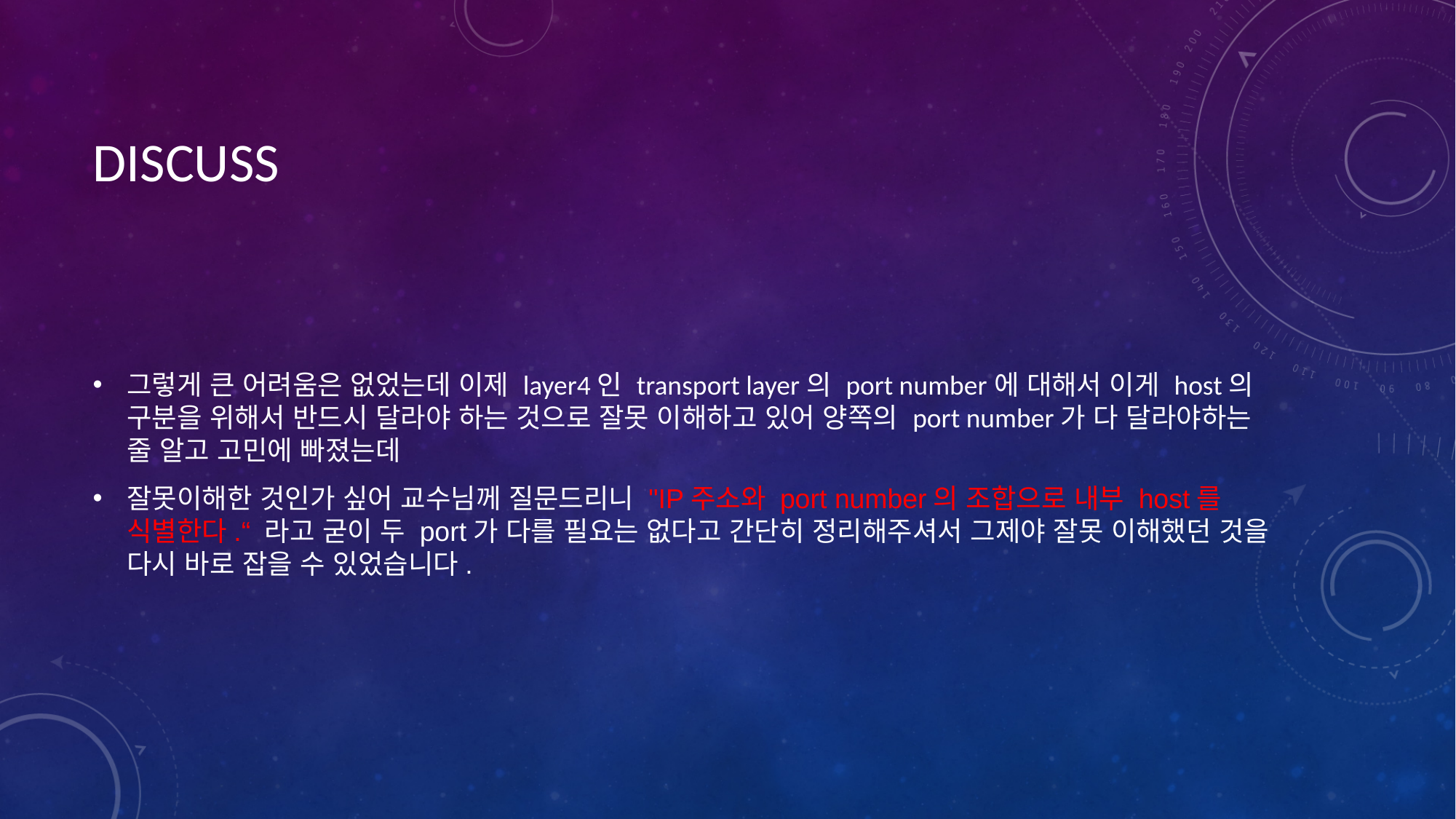

# discuss
그렇게 큰 어려움은 없었는데 이제 layer4인 transport layer의 port number에 대해서 이게 host의 구분을 위해서 반드시 달라야 하는 것으로 잘못 이해하고 있어 양쪽의 port number가 다 달라야하는 줄 알고 고민에 빠졌는데
잘못이해한 것인가 싶어 교수님께 질문드리니 "IP주소와 port number의 조합으로 내부 host를 식별한다.“ 라고 굳이 두 port가 다를 필요는 없다고 간단히 정리해주셔서 그제야 잘못 이해했던 것을 다시 바로 잡을 수 있었습니다.